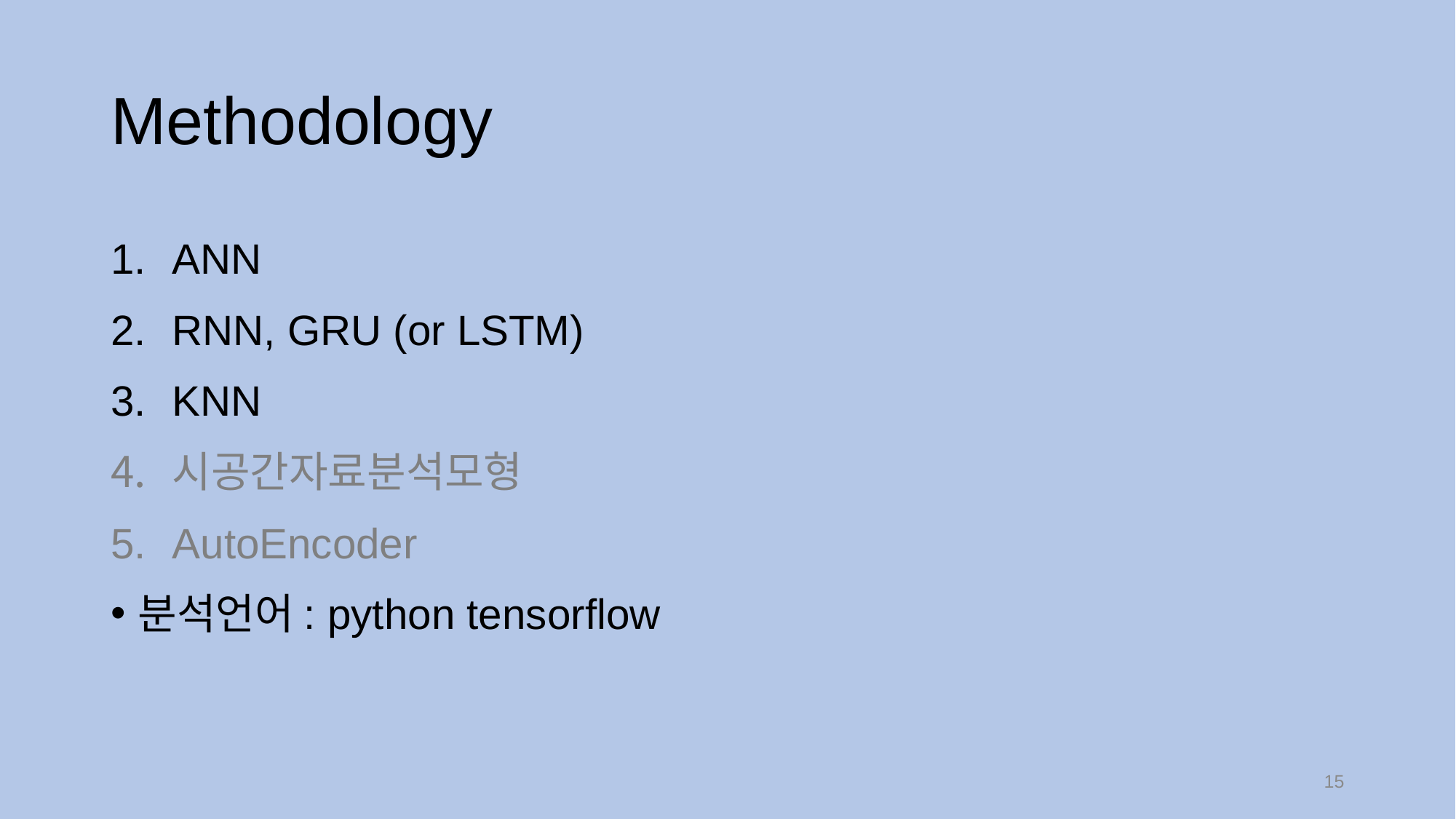

# Methodology
ANN
RNN, GRU (or LSTM)
KNN
시공간자료분석모형
AutoEncoder
분석언어: python tensorflow
15